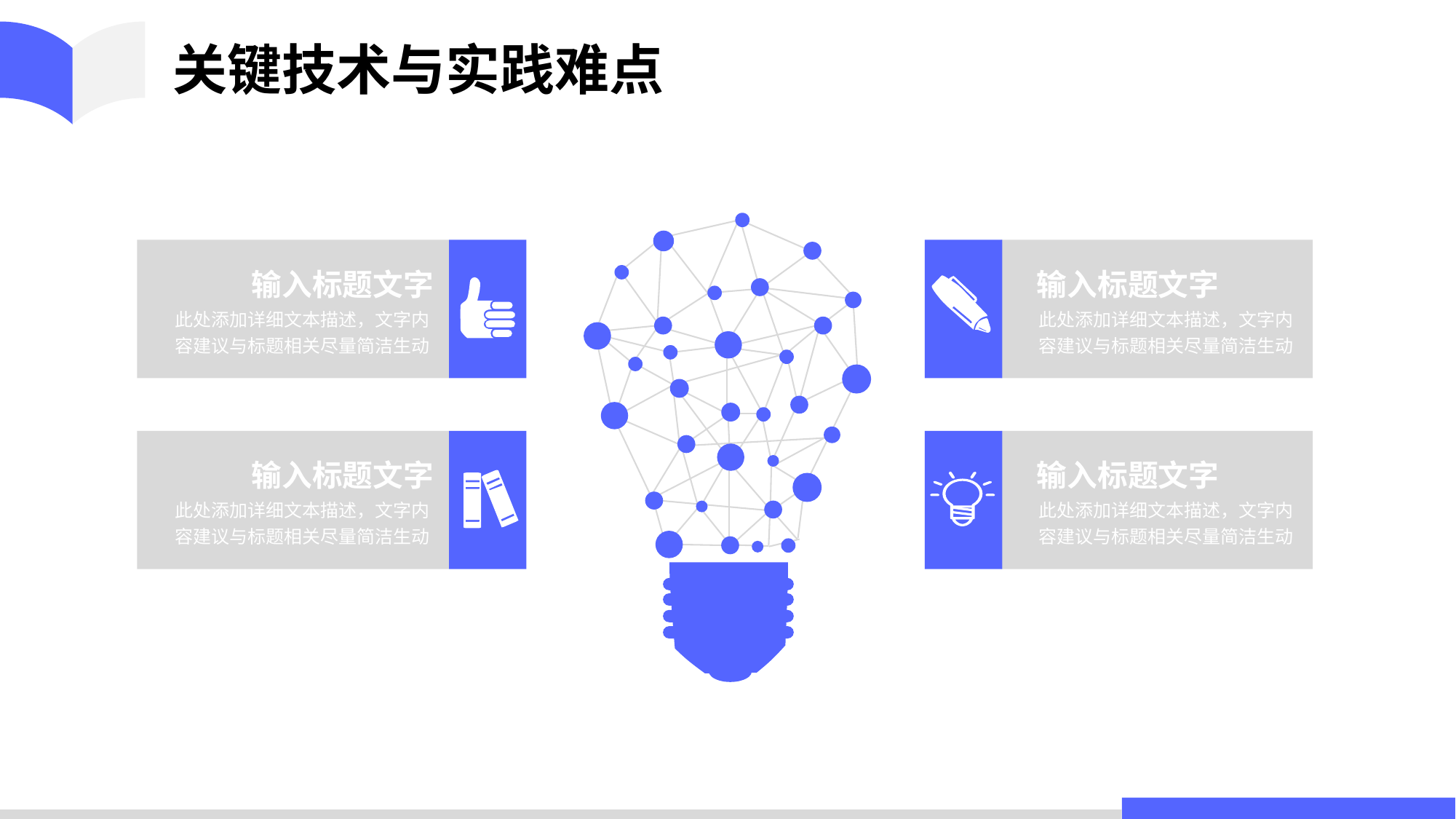

关键技术与实践难点

0

输入标题文字
输入标题文字

此处添加详细文本描述，文字内容建议与标题相关尽量简洁生动
此处添加详细文本描述，文字内容建议与标题相关尽量简洁生动

输入标题文字
输入标题文字

此处添加详细文本描述，文字内容建议与标题相关尽量简洁生动
此处添加详细文本描述，文字内容建议与标题相关尽量简洁生动